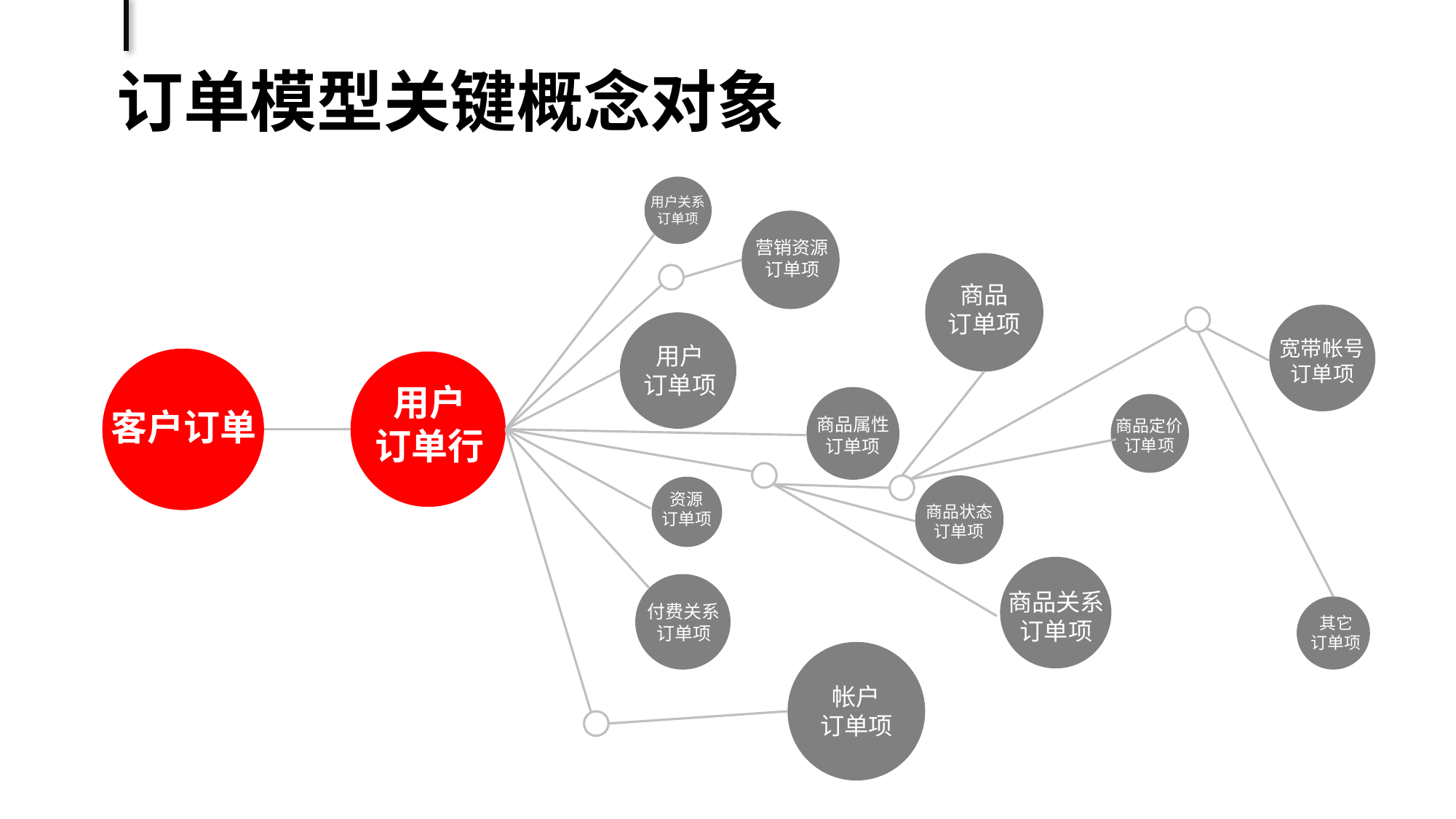

订单模型关键概念对象

用户关系
订单项

营销资源
订单项

商品
订单项

宽带帐号
订单项
用户
订单项

用户
订单行

客户订单
商品属性
订单项
商品定价
订单项

资源
订单项
商品状态
订单项

商品关系
订单项
付费关系
订单项

其它
订单项

帐户
订单项